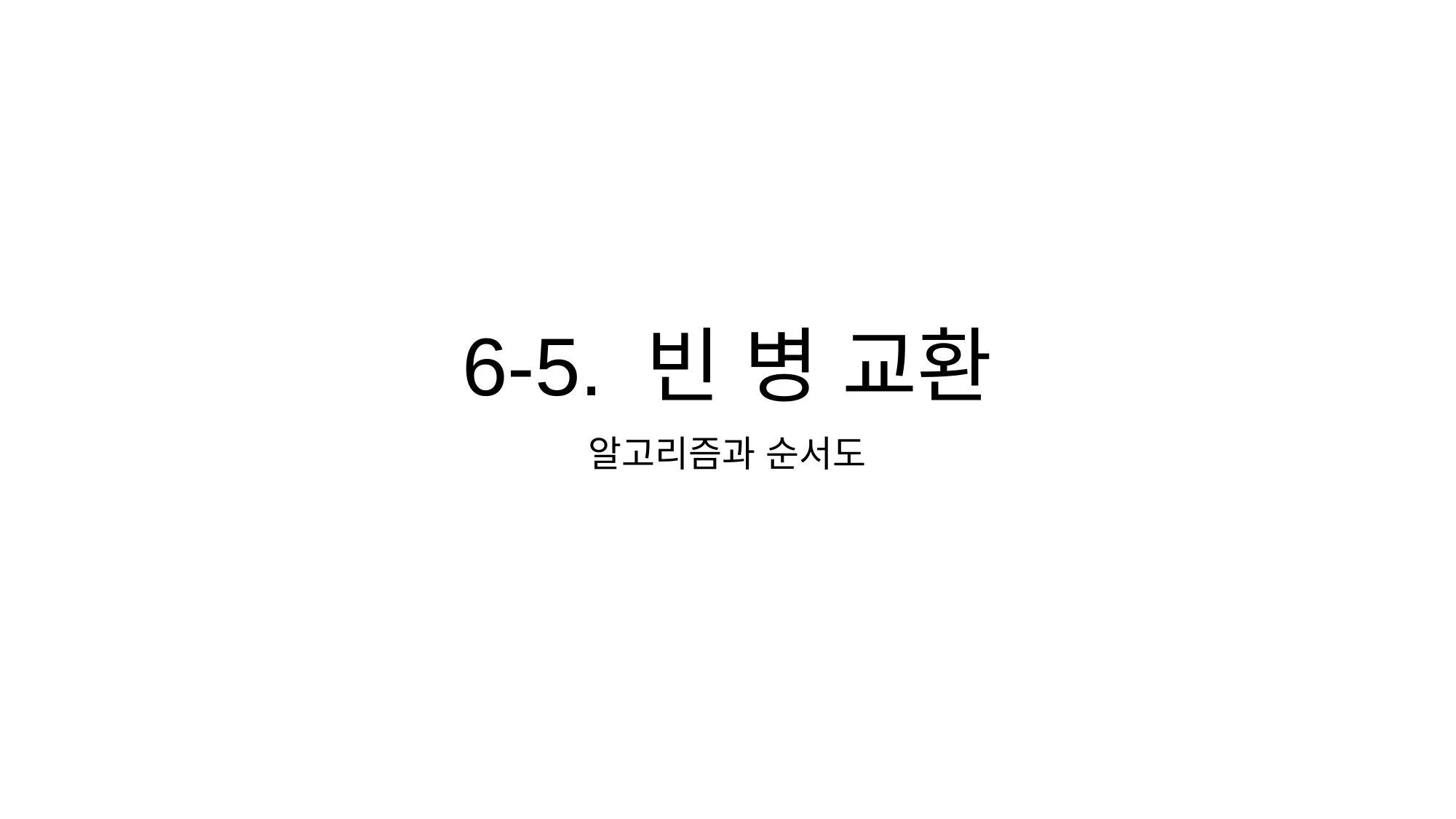

# 6-5. 빈 병 교환
알고리즘과 순서도